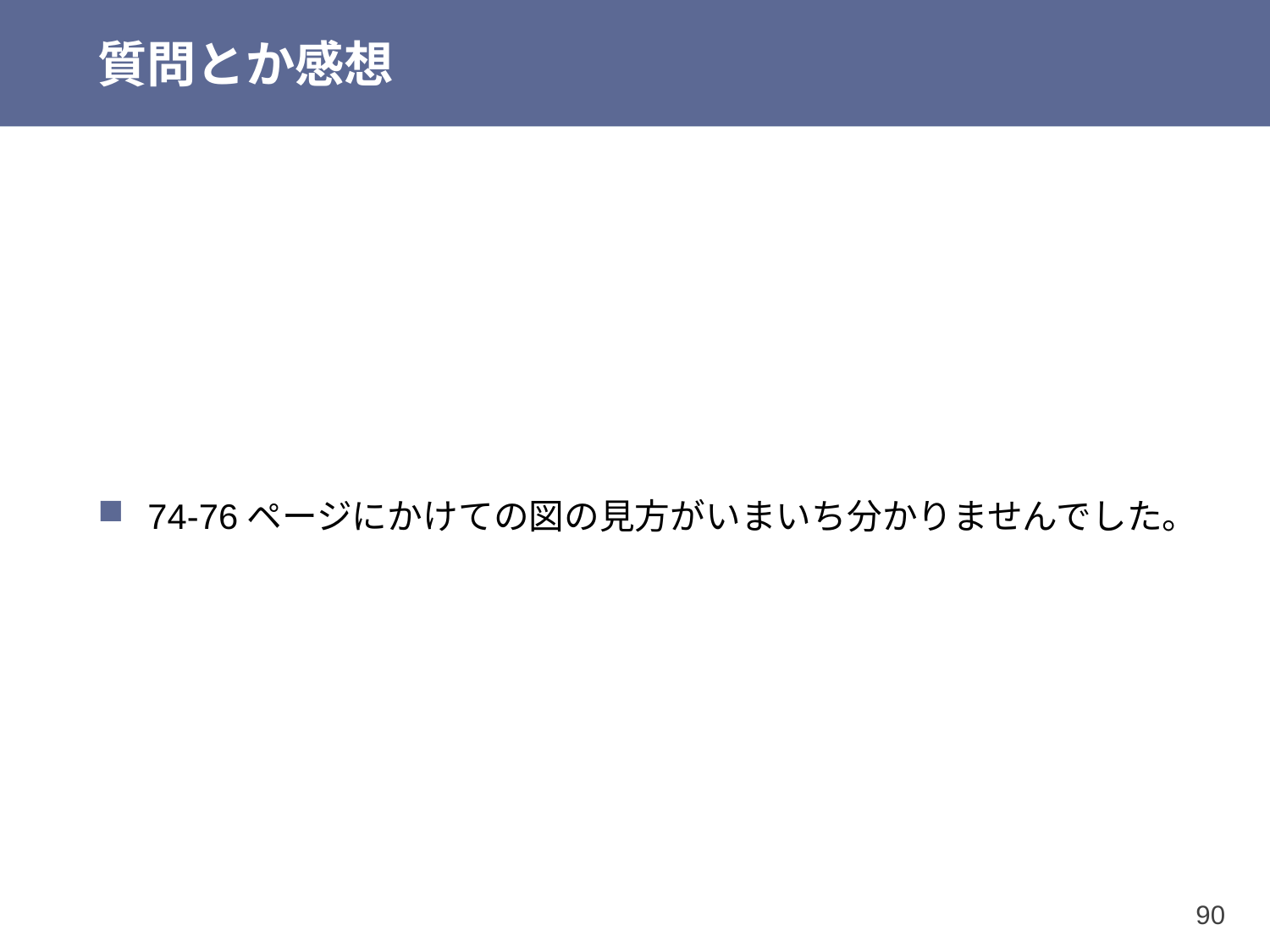

# 質問とか感想
74-76ページにかけての図の見方がいまいち分かりませんでした。